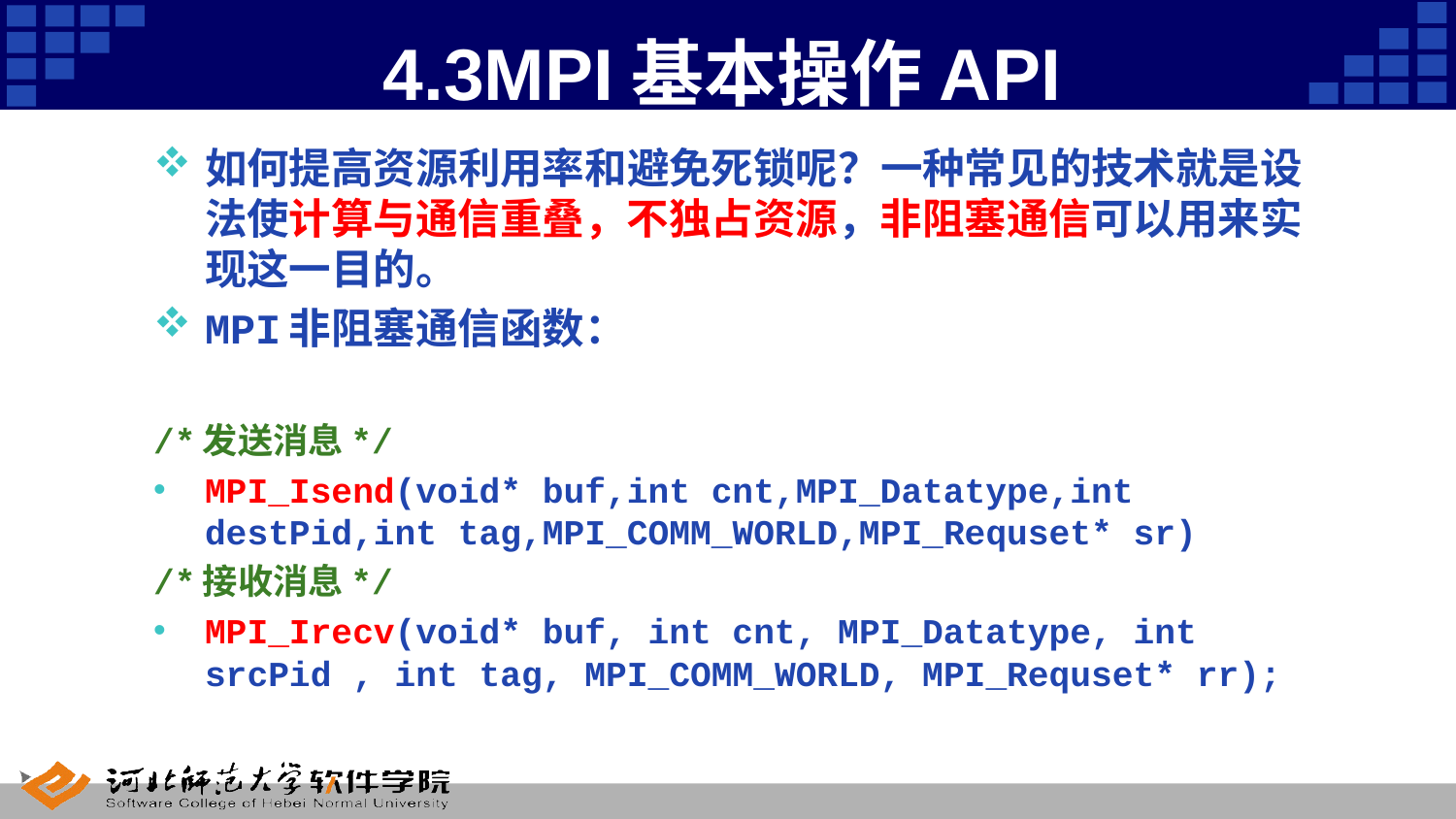

# 4.3MPI基本操作API
如何提高资源利用率和避免死锁呢？一种常见的技术就是设法使计算与通信重叠，不独占资源，非阻塞通信可以用来实现这一目的。
MPI非阻塞通信函数：

/*发送消息*/
MPI_Isend(void* buf,int cnt,MPI_Datatype,int destPid,int tag,MPI_COMM_WORLD,MPI_Requset* sr)
/*接收消息*/
MPI_Irecv(void* buf, int cnt, MPI_Datatype, int srcPid , int tag, MPI_COMM_WORLD, MPI_Requset* rr);